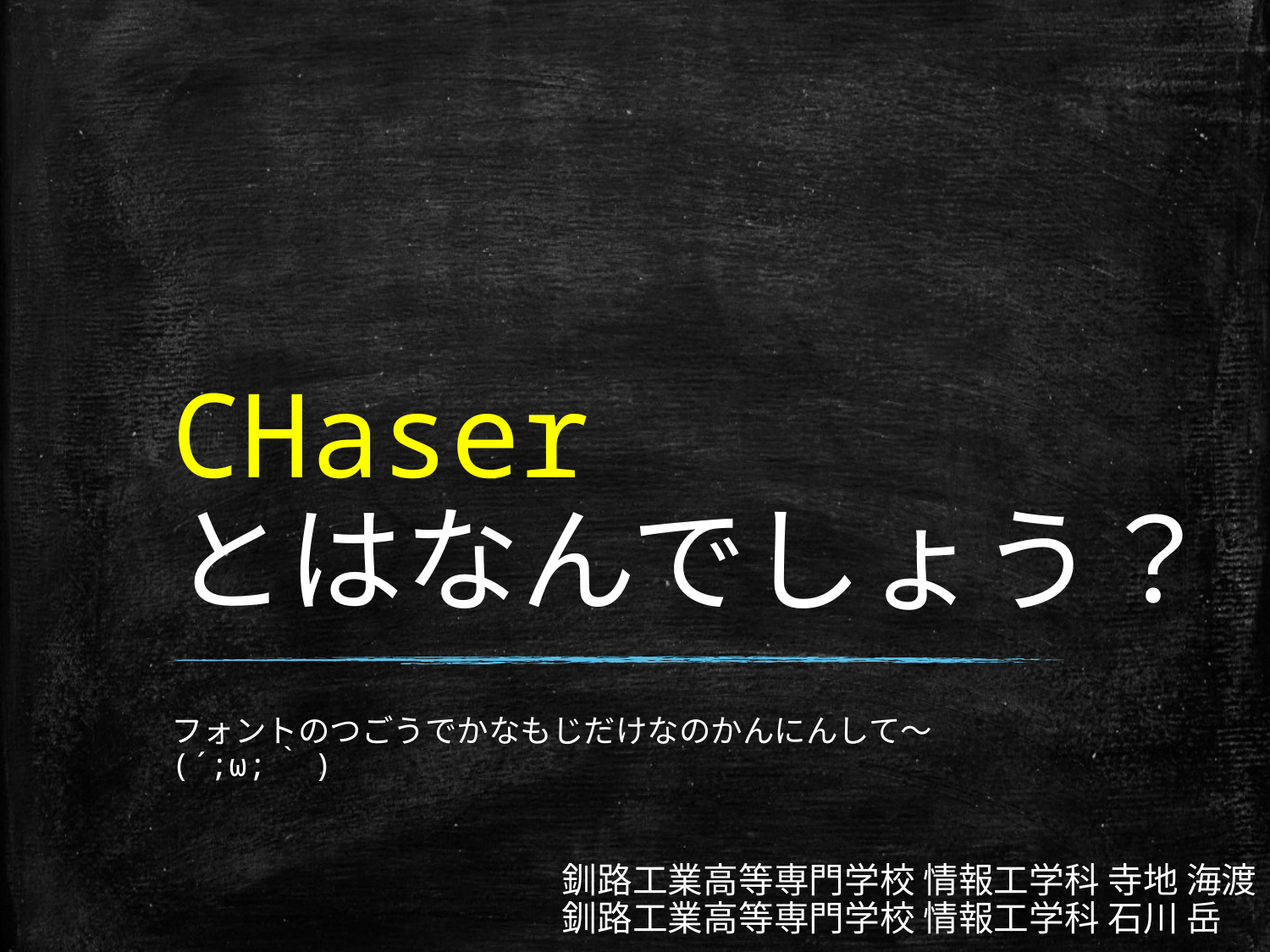

# CHaser とはなんでしょう？
フォントのつごうでかなもじだけなのかんにんして～
(´;ω;｀)
釧路工業高等専門学校 情報工学科 寺地 海渡
釧路工業高等専門学校 情報工学科 石川 岳